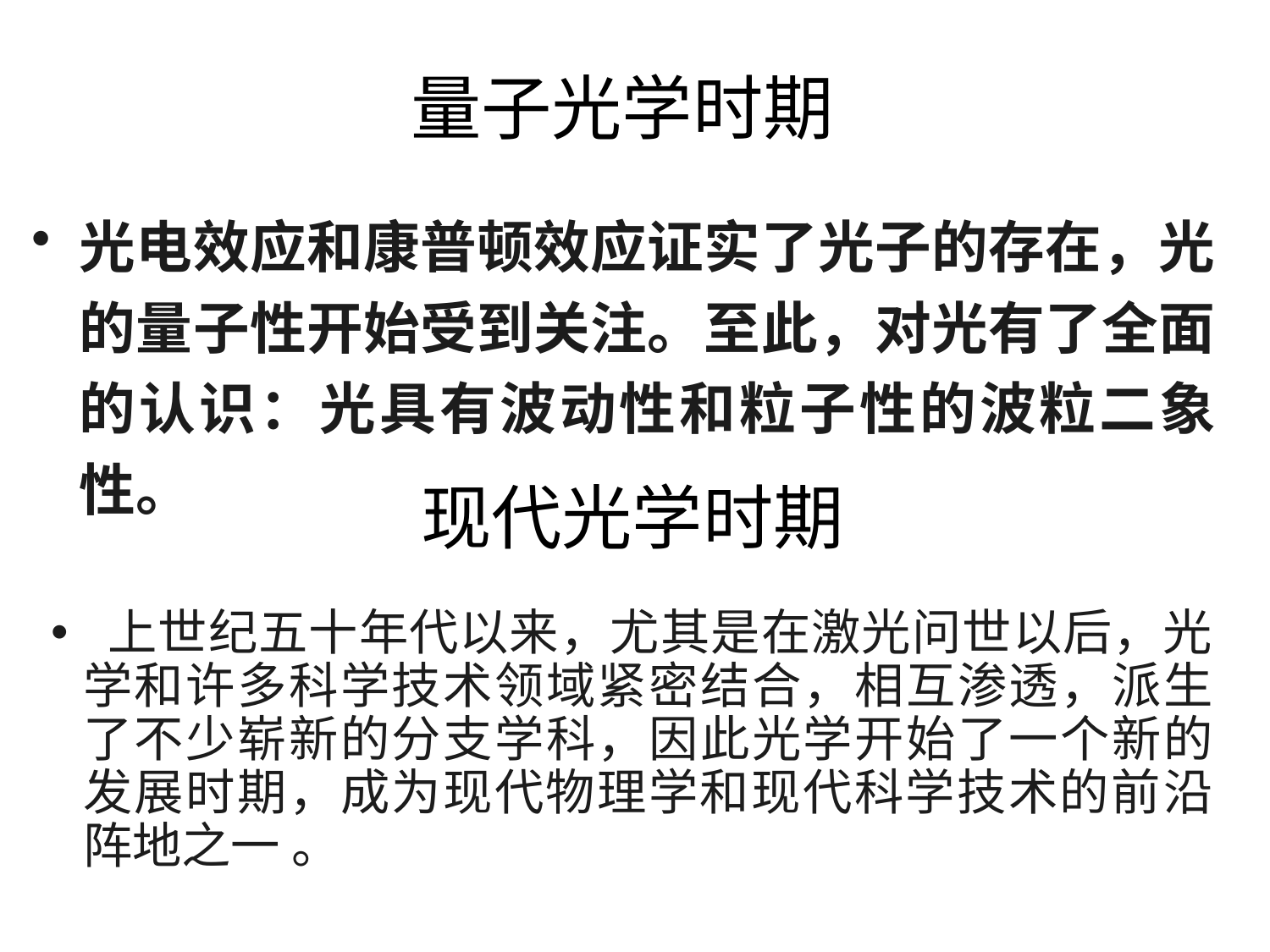

# 量子光学时期
光电效应和康普顿效应证实了光子的存在，光的量子性开始受到关注。至此，对光有了全面的认识：光具有波动性和粒子性的波粒二象性。
现代光学时期
 上世纪五十年代以来，尤其是在激光问世以后，光学和许多科学技术领域紧密结合，相互渗透，派生了不少崭新的分支学科，因此光学开始了一个新的发展时期，成为现代物理学和现代科学技术的前沿阵地之一 。